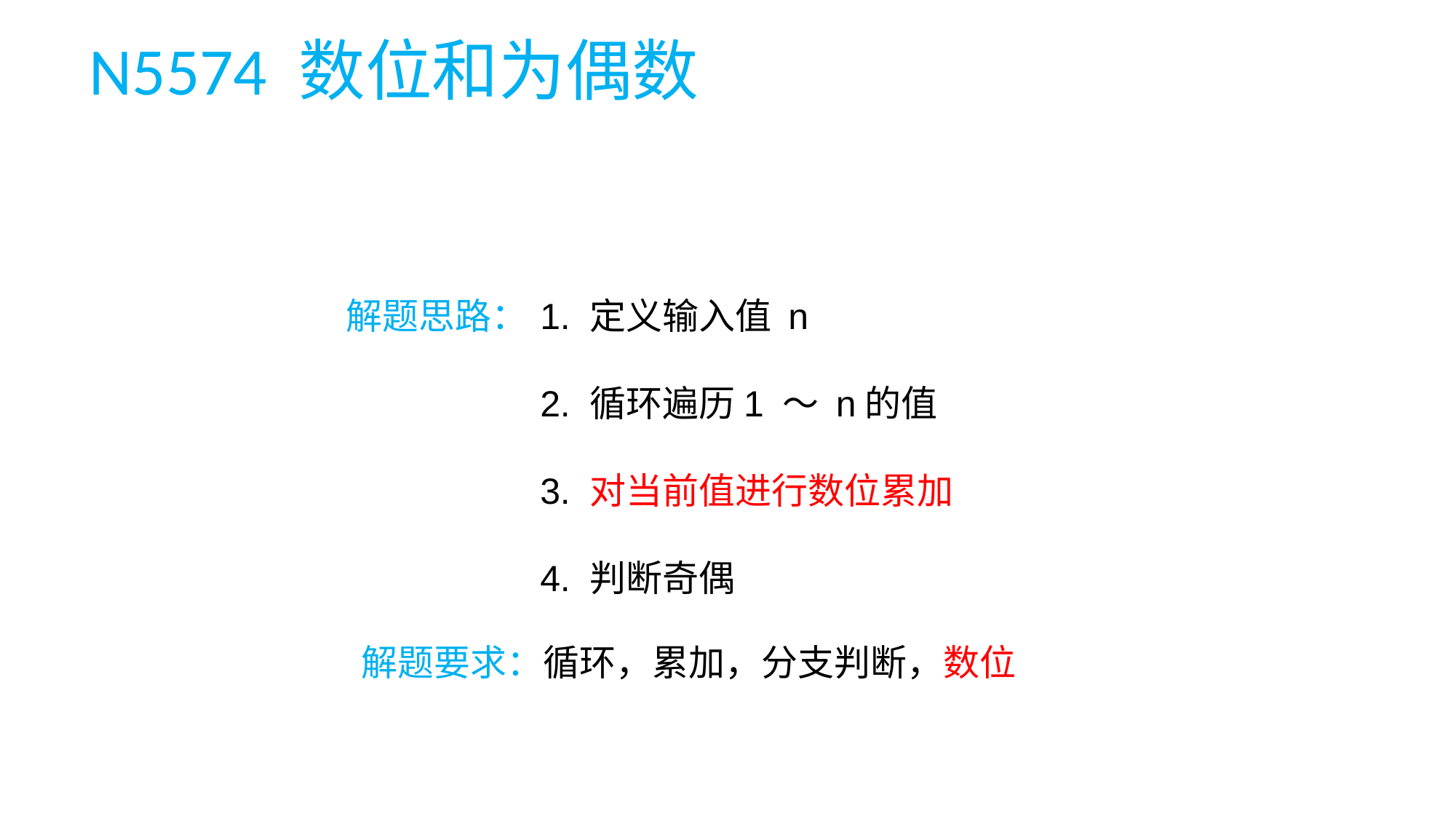

# N5574 数位和为偶数
解题思路：
1. 定义输入值 n

2. 循环遍历1 ～ n的值

3. 对当前值进行数位累加

4. 判断奇偶

解题要求：循环，累加，分支判断，数位